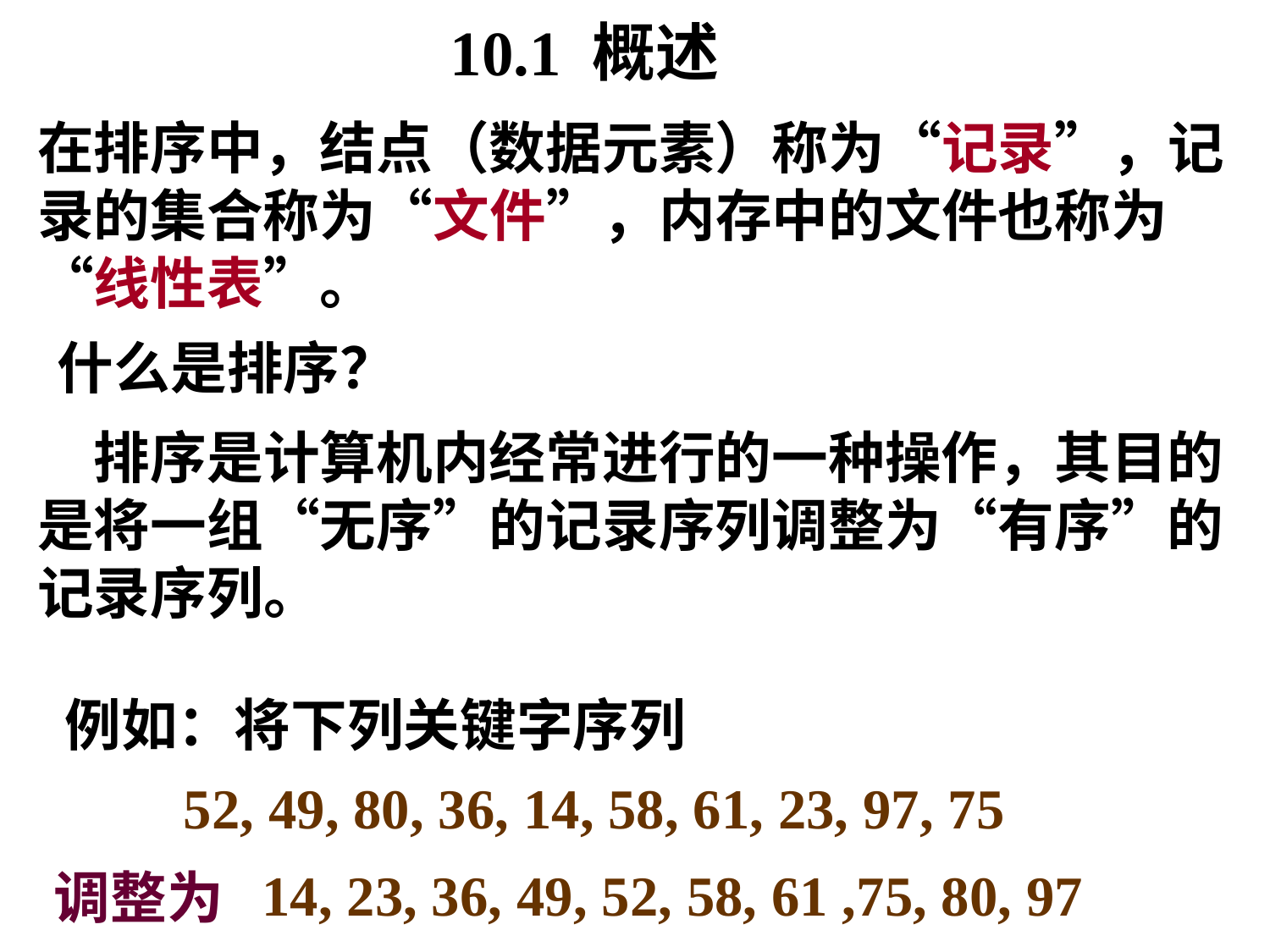

10.1 概述
在排序中，结点（数据元素）称为“记录”，记录的集合称为“文件”，内存中的文件也称为“线性表”。
什么是排序？
　排序是计算机内经常进行的一种操作，其目的是将一组“无序”的记录序列调整为“有序”的记录序列。
例如：将下列关键字序列
52, 49, 80, 36, 14, 58, 61, 23, 97, 75
调整为
14, 23, 36, 49, 52, 58, 61 ,75, 80, 97